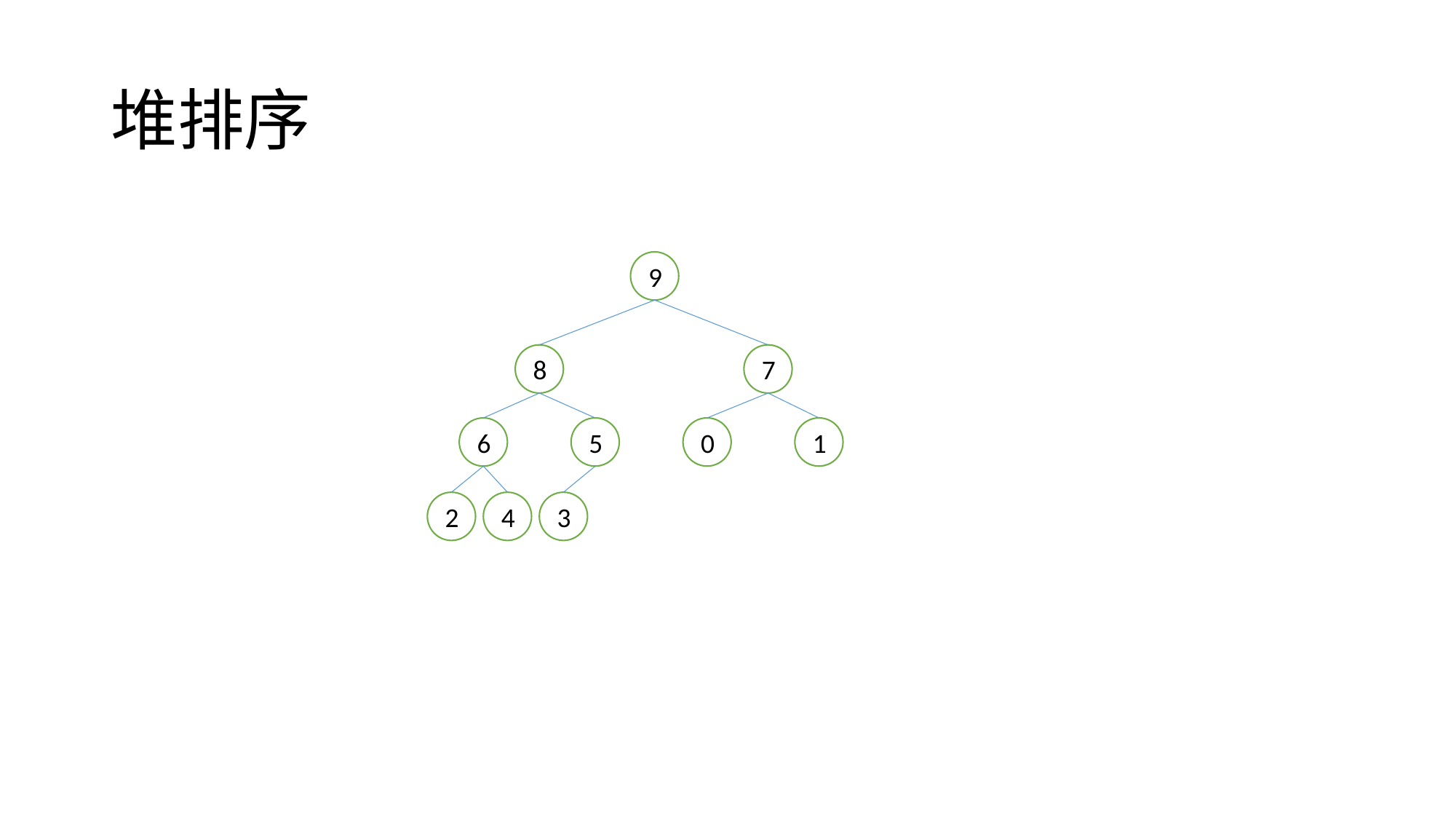

# 堆排序
9
8
7
6
5
0
1
2
4
3